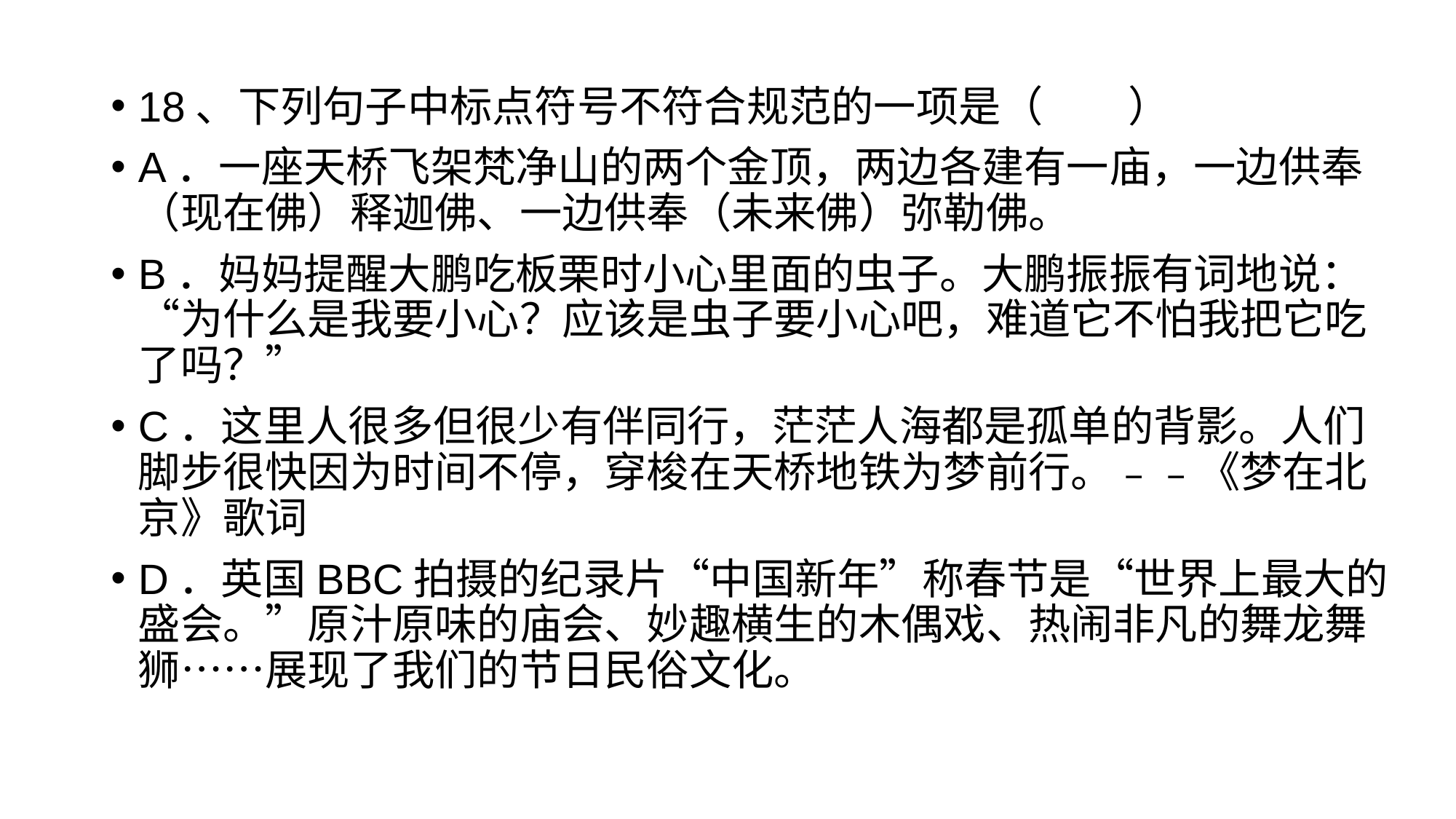

18、下列句子中标点符号不符合规范的一项是（　　）
A．一座天桥飞架梵净山的两个金顶，两边各建有一庙，一边供奉（现在佛）释迦佛、一边供奉（未来佛）弥勒佛。
B．妈妈提醒大鹏吃板栗时小心里面的虫子。大鹏振振有词地说：“为什么是我要小心？应该是虫子要小心吧，难道它不怕我把它吃了吗？”
C．这里人很多但很少有伴同行，茫茫人海都是孤单的背影。人们脚步很快因为时间不停，穿梭在天桥地铁为梦前行。﹣﹣《梦在北京》歌词
D．英国BBC拍摄的纪录片“中国新年”称春节是“世界上最大的盛会。”原汁原味的庙会、妙趣横生的木偶戏、热闹非凡的舞龙舞狮……展现了我们的节日民俗文化。